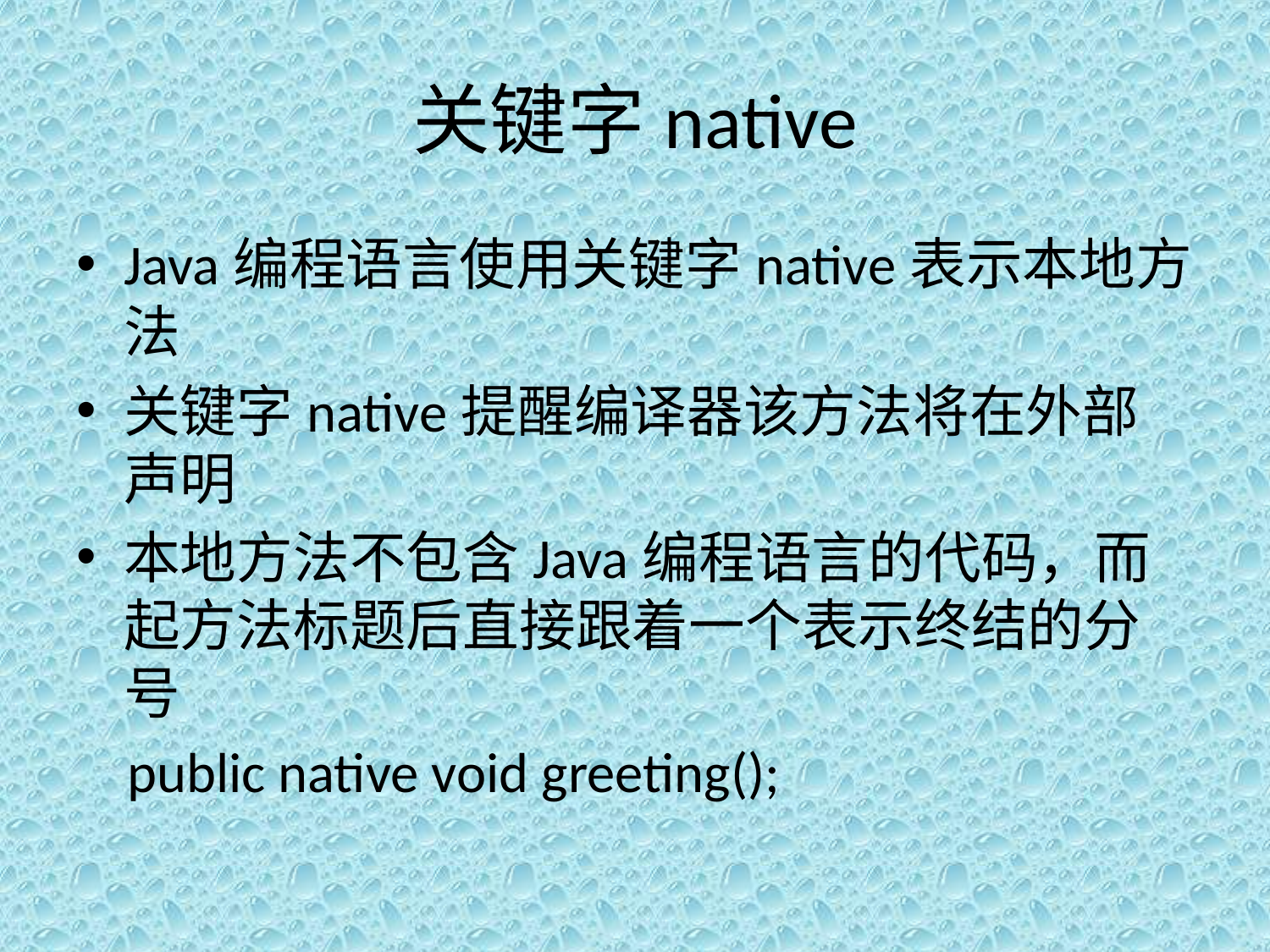

# 关键字native
Java编程语言使用关键字native表示本地方法
关键字native提醒编译器该方法将在外部声明
本地方法不包含Java编程语言的代码，而起方法标题后直接跟着一个表示终结的分号
    public native void greeting();